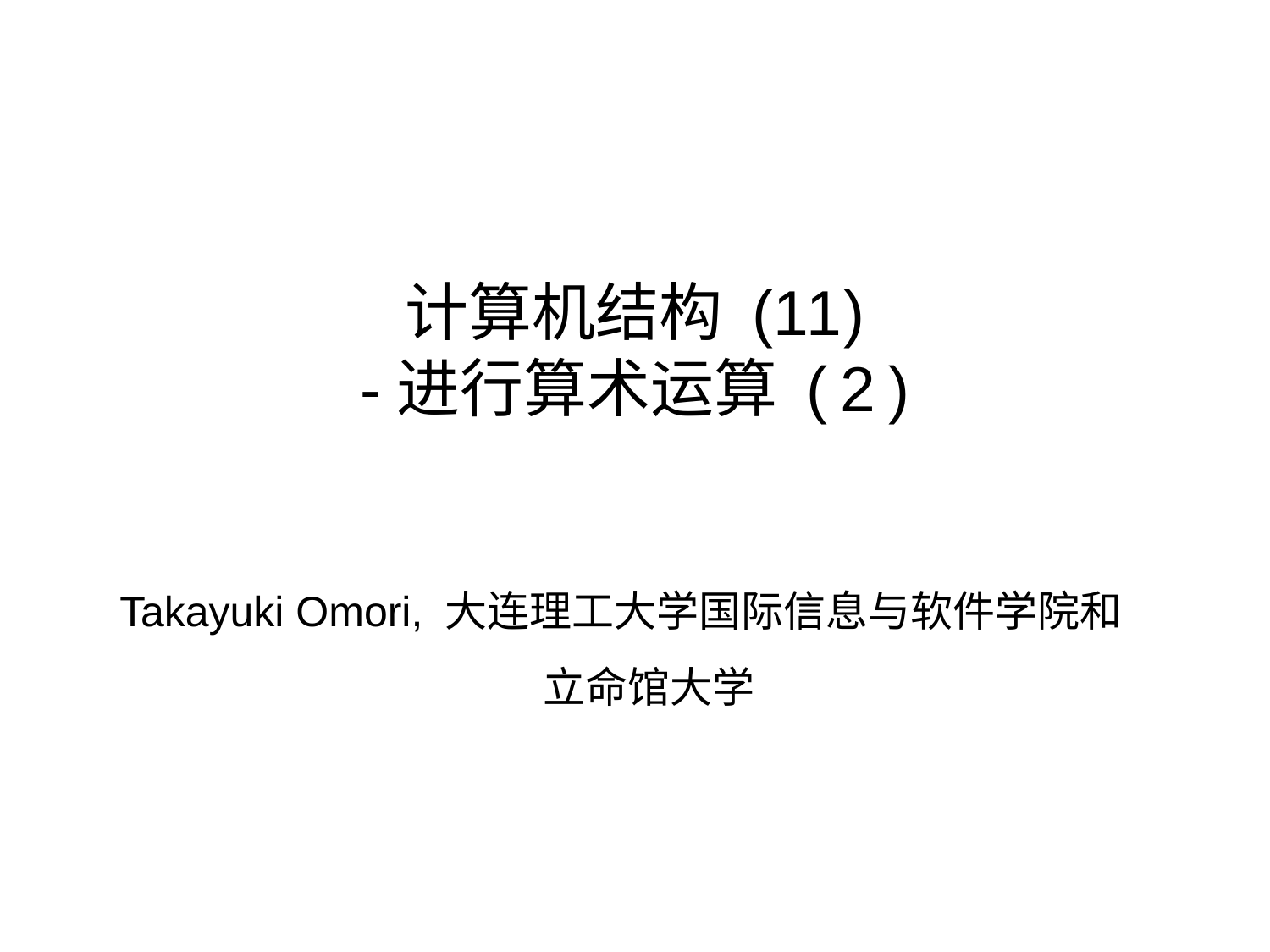

# 计算机结构 (11)
-进行算术运算 (2)
Takayuki Omori, 大连理工大学国际信息与软件学院和立命馆大学